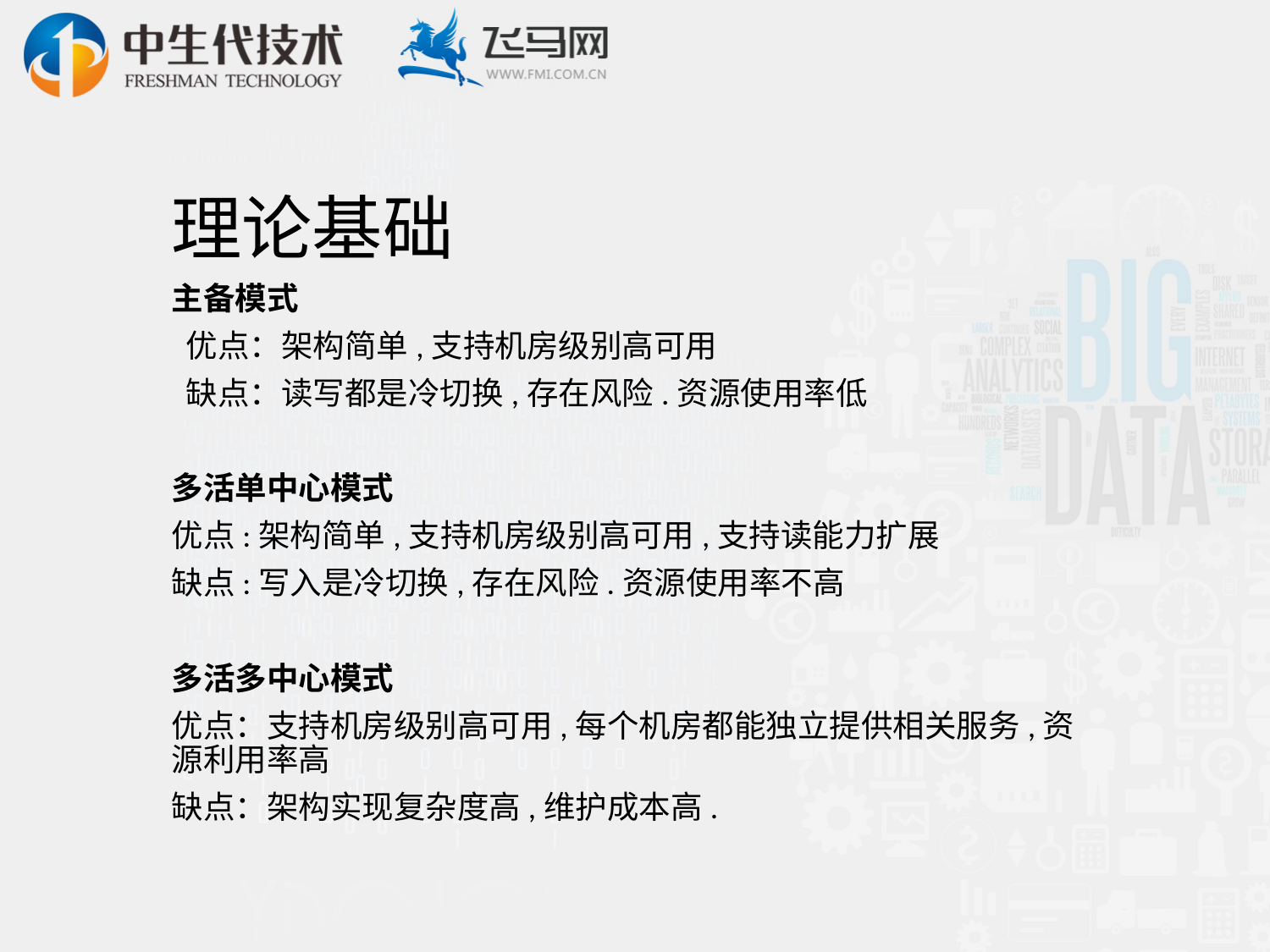

# 理论基础
主备模式
 优点：架构简单,支持机房级别高可用
 缺点：读写都是冷切换,存在风险.资源使用率低

多活单中心模式
优点:架构简单,支持机房级别高可用,支持读能力扩展
缺点:写入是冷切换,存在风险.资源使用率不高

多活多中心模式
优点：支持机房级别高可用,每个机房都能独立提供相关服务,资源利用率高
缺点：架构实现复杂度高,维护成本高.